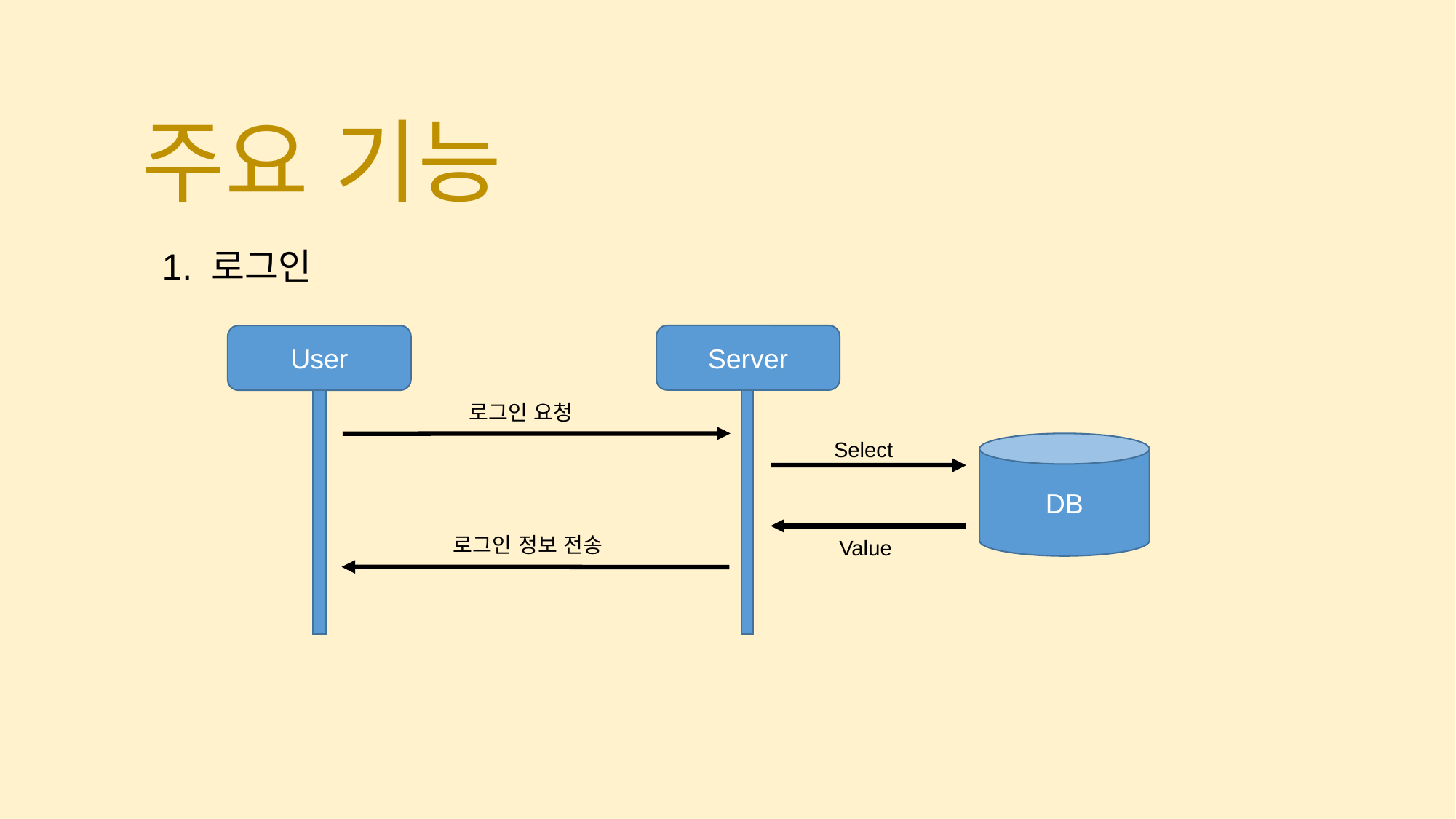

# 주요 기능
  1. 로그인
Server
User

로그인 요청
Select
DB
로그인 정보 전송
Value